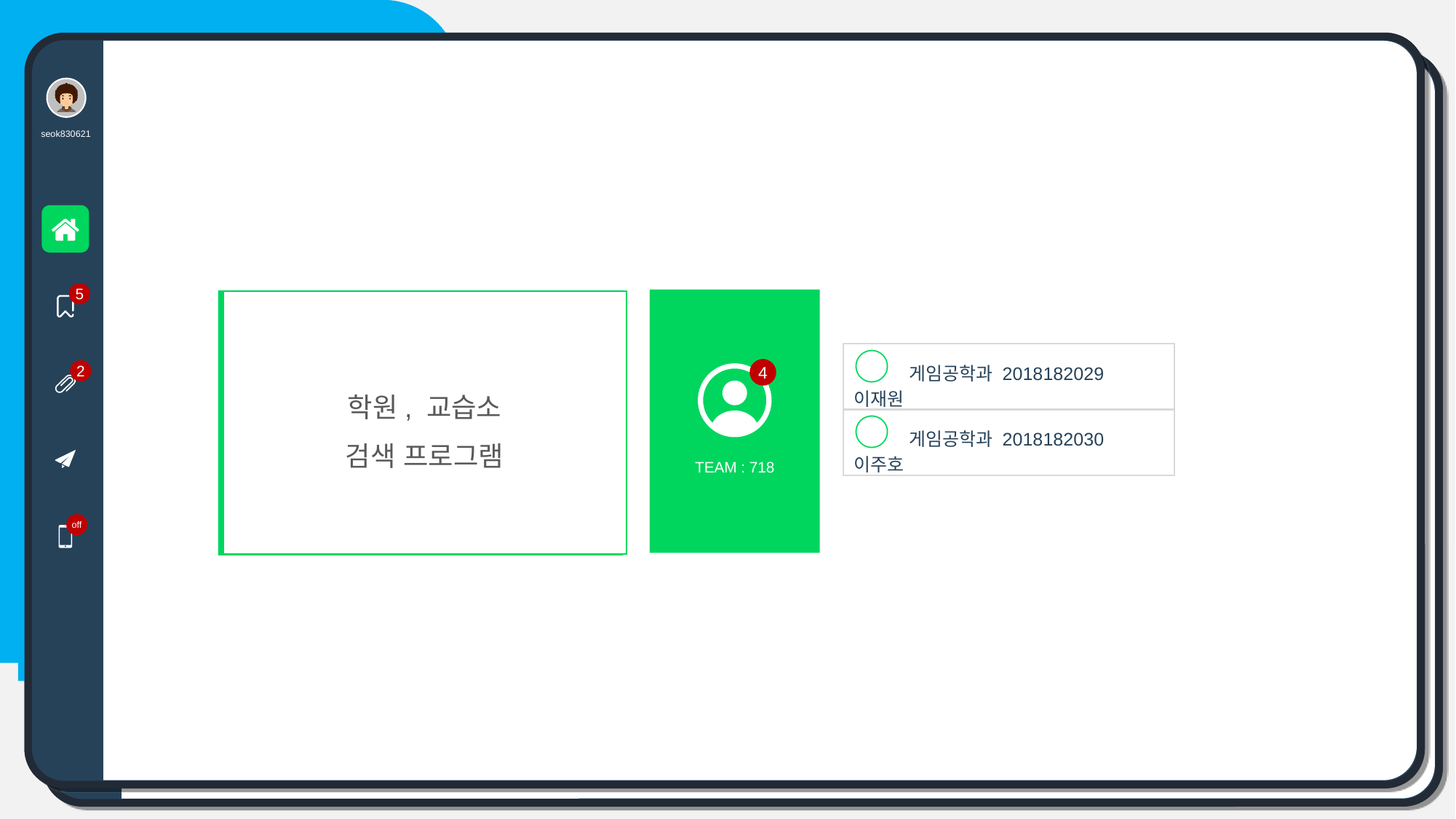

TEAM : 718
4

학원, 교습소
검색 프로그램
○ 게임공학과 2018182029 이재원
○ 게임공학과 2018182030 이주호